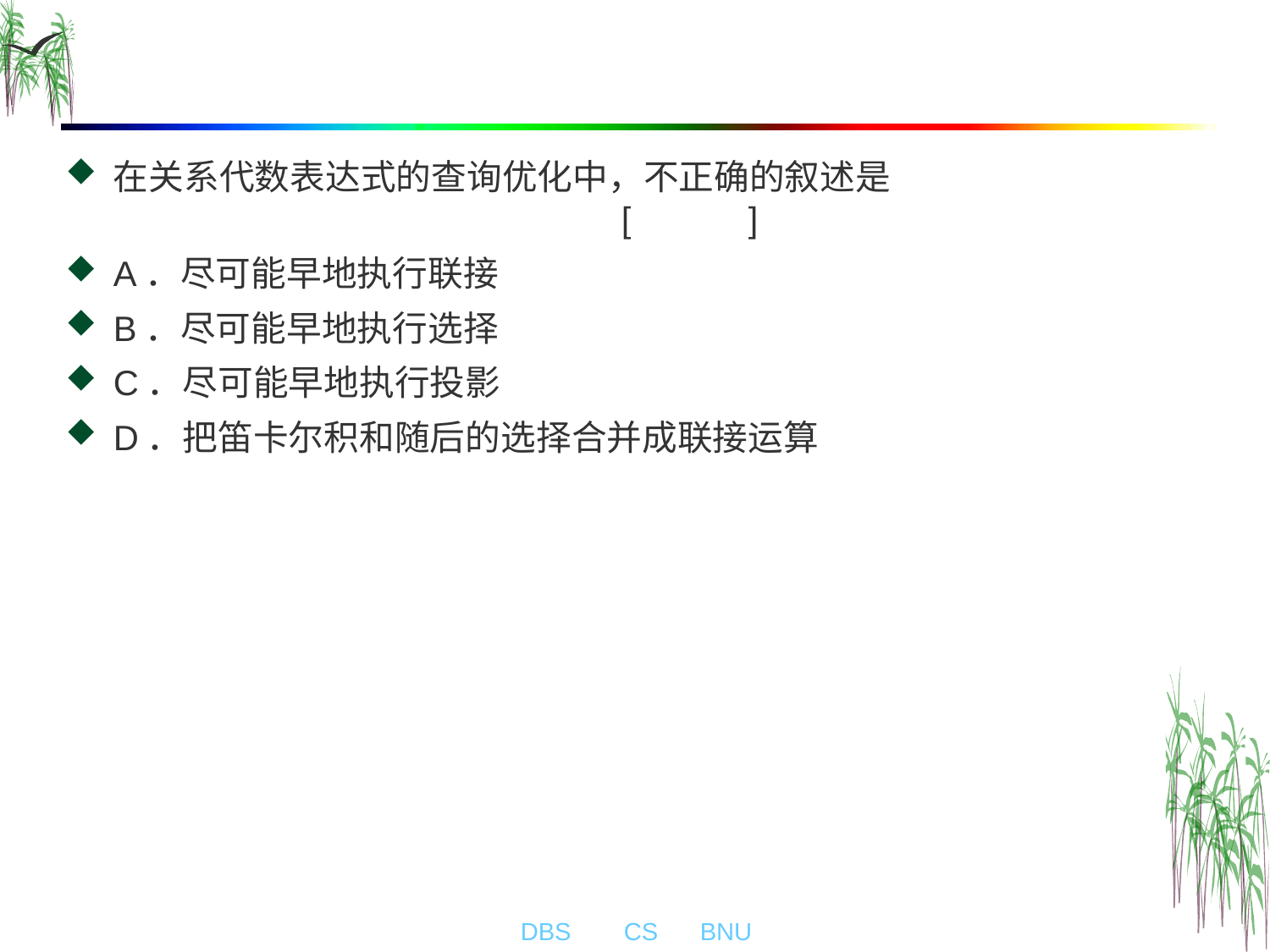

#
在关系代数表达式的查询优化中，不正确的叙述是						[	]
A．尽可能早地执行联接
B．尽可能早地执行选择
C．尽可能早地执行投影
D．把笛卡尔积和随后的选择合并成联接运算